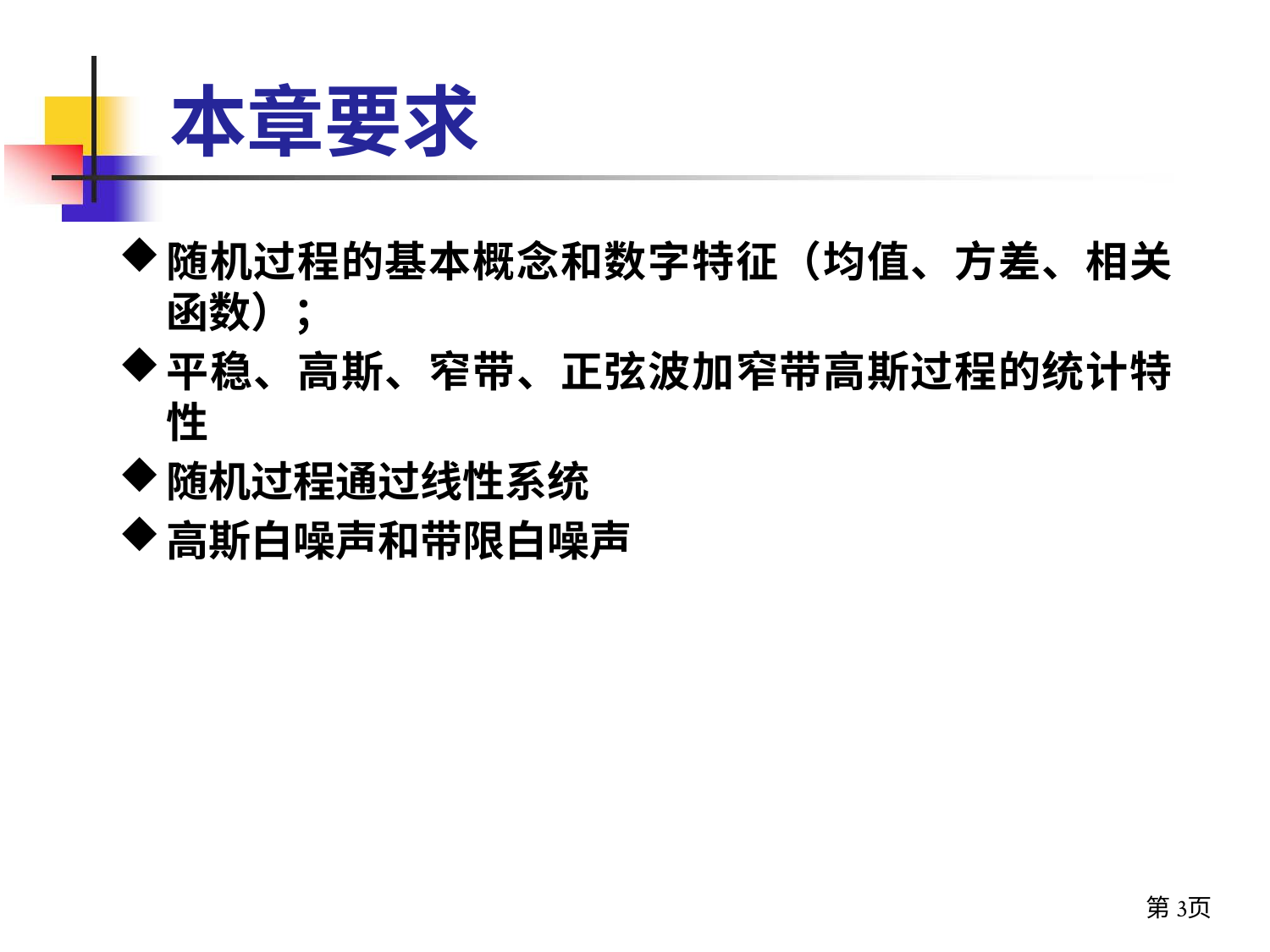

本章要求
随机过程的基本概念和数字特征（均值、方差、相关函数）；
平稳、高斯、窄带、正弦波加窄带高斯过程的统计特性
随机过程通过线性系统
高斯白噪声和带限白噪声
第3页